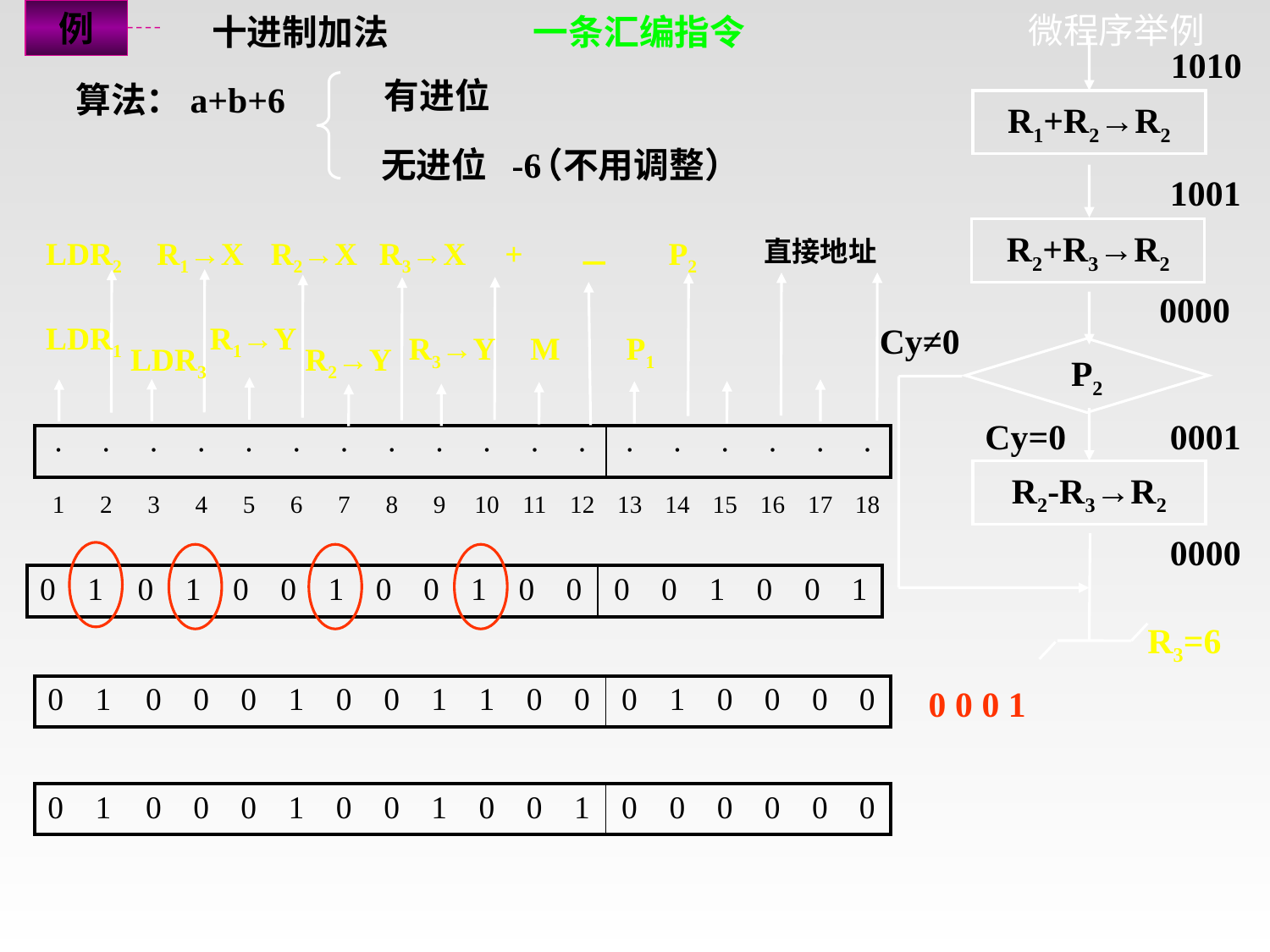

例

一条汇编指令
十进制加法
# 微程序举例
1010

R1+R2→R2

1001
R2+R3→R2
0000

Cy≠0
P2

Cy=0

0001
R2-R3→R2
0000

有进位
算法：a+b+6

无进位  -6
（不用调整）
LDR2
R1→X
R2→X
R3→X
+
P2
直接地址
－

LDR1
R1→Y
R3→Y
M
P1
LDR3
R2→Y

| · | · | · | · | · | · | · | · | · | · | · | · | · | · | · | · | · | · |
| --- | --- | --- | --- | --- | --- | --- | --- | --- | --- | --- | --- | --- | --- | --- | --- | --- | --- |
| 1 | 2 | 3 | 4 | 5 | 6 | 7 | 8 | 9 | 10 | 11 | 12 | 13 | 14 | 15 | 16 | 17 | 18 |

| 0 | 1 | 0 | 1 | 0 | 0 | 1 | 0 | 0 | 1 | 0 | 0 | 0 | 0 | 1 | 0 | 0 | 1 |
| --- | --- | --- | --- | --- | --- | --- | --- | --- | --- | --- | --- | --- | --- | --- | --- | --- | --- |
R3=6
0 0 0 1
| 0 | 1 | 0 | 0 | 0 | 1 | 0 | 0 | 1 | 1 | 0 | 0 | 0 | 1 | 0 | 0 | 0 | 0 |
| --- | --- | --- | --- | --- | --- | --- | --- | --- | --- | --- | --- | --- | --- | --- | --- | --- | --- |
| 0 | 1 | 0 | 0 | 0 | 1 | 0 | 0 | 1 | 0 | 0 | 1 | 0 | 0 | 0 | 0 | 0 | 0 |
| --- | --- | --- | --- | --- | --- | --- | --- | --- | --- | --- | --- | --- | --- | --- | --- | --- | --- |